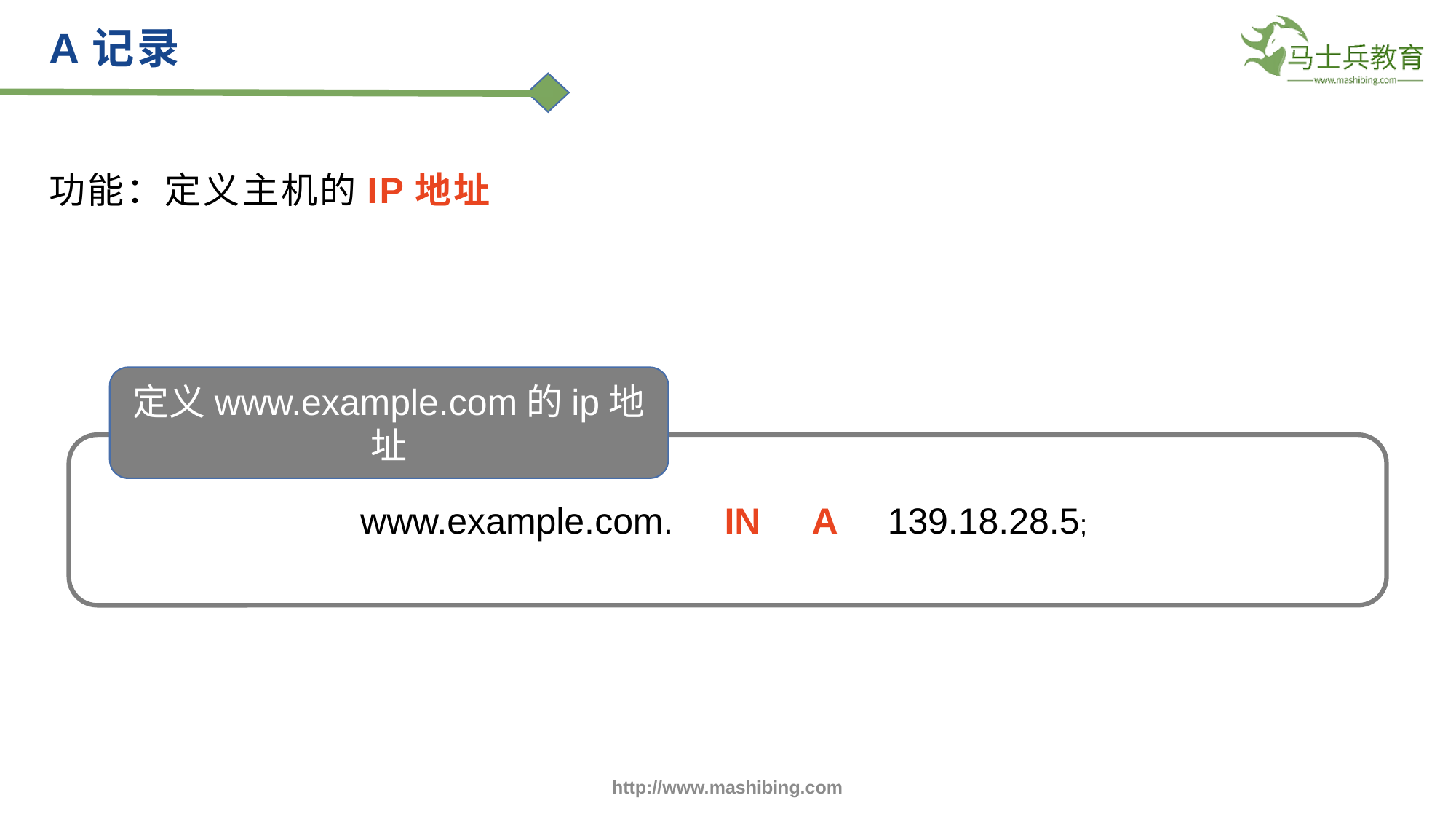

A记录
功能：定义主机的IP地址
定义www.example.com的ip地址

www.example.com.     IN     A     139.18.28.5;